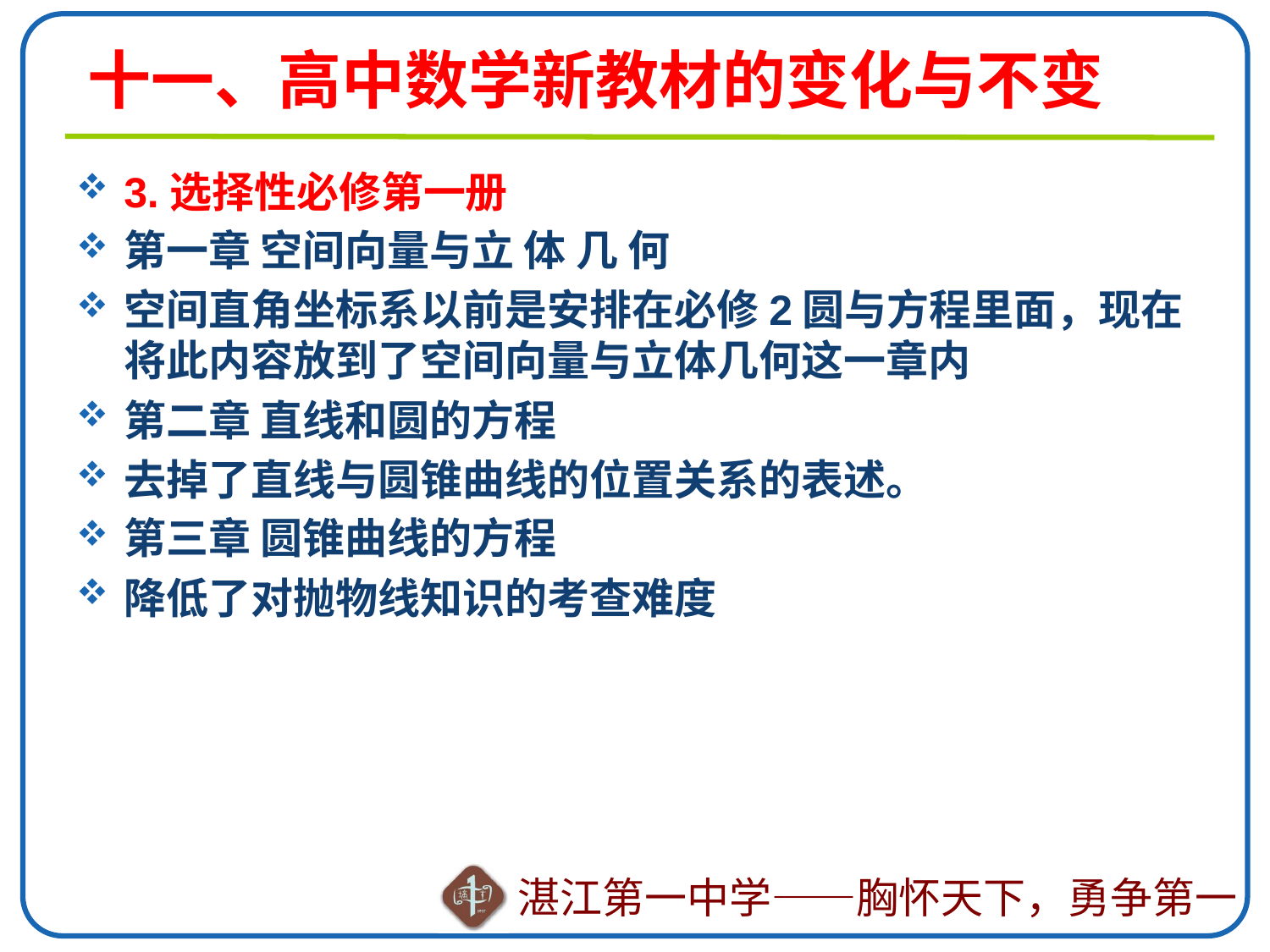

# 十一、高中数学新教材的变化与不变
3.选择性必修第一册
第一章 空间向量与立 体 几 何
空间直角坐标系以前是安排在必修2圆与方程里面，现在将此内容放到了空间向量与立体几何这一章内
第二章 直线和圆的方程
去掉了直线与圆锥曲线的位置关系的表述。
第三章 圆锥曲线的方程
降低了对抛物线知识的考查难度

44